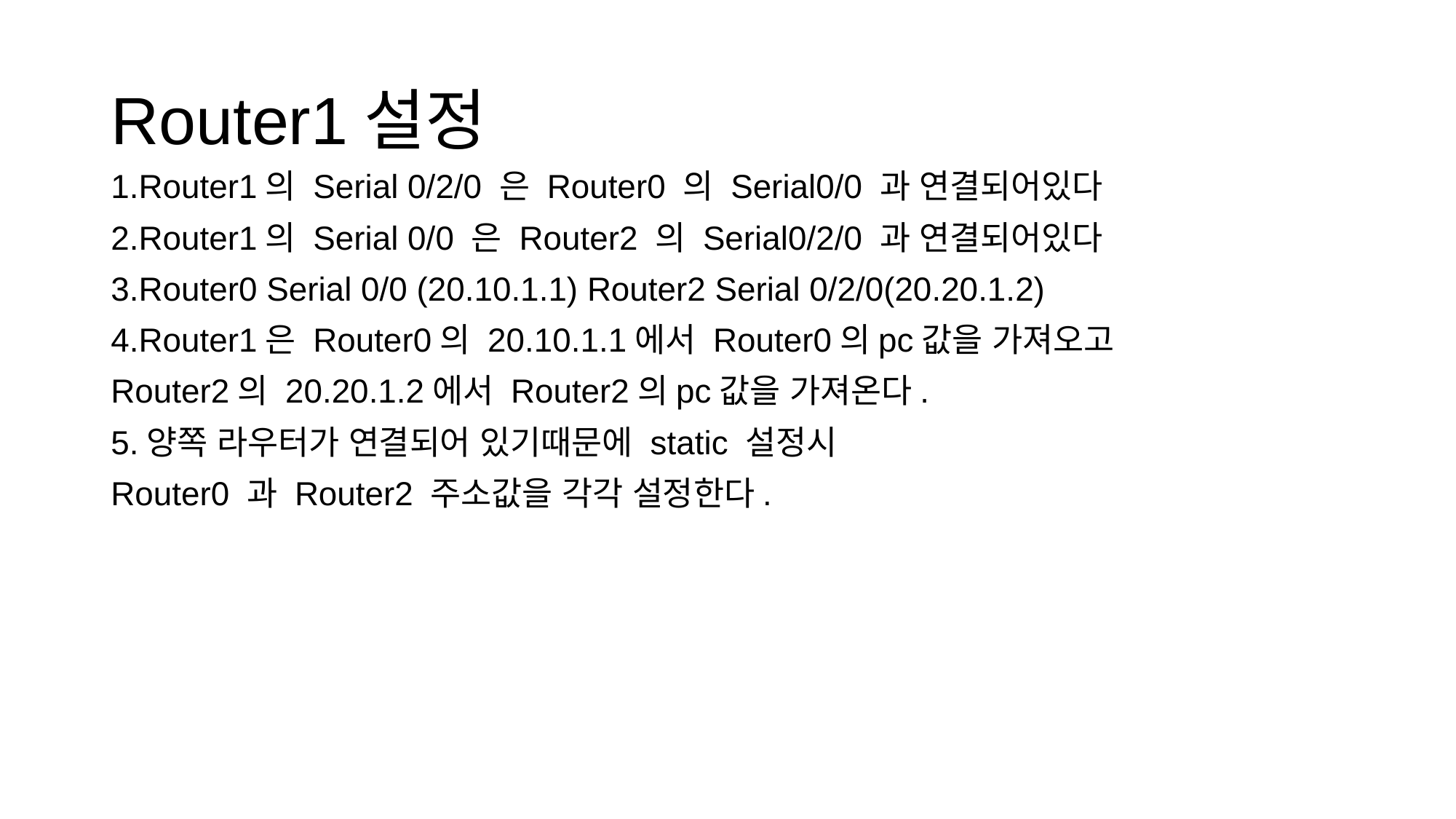

# Router1설정
1.Router1의 Serial 0/2/0 은 Router0 의 Serial0/0 과 연결되어있다
2.Router1의 Serial 0/0 은 Router2 의 Serial0/2/0 과 연결되어있다
3.Router0 Serial 0/0 (20.10.1.1) Router2 Serial 0/2/0(20.20.1.2)
4.Router1은 Router0의 20.10.1.1에서 Router0의pc값을 가져오고
Router2의 20.20.1.2에서 Router2의pc값을 가져온다.
5.양쪽 라우터가 연결되어 있기때문에 static 설정시
Router0 과 Router2 주소값을 각각 설정한다.